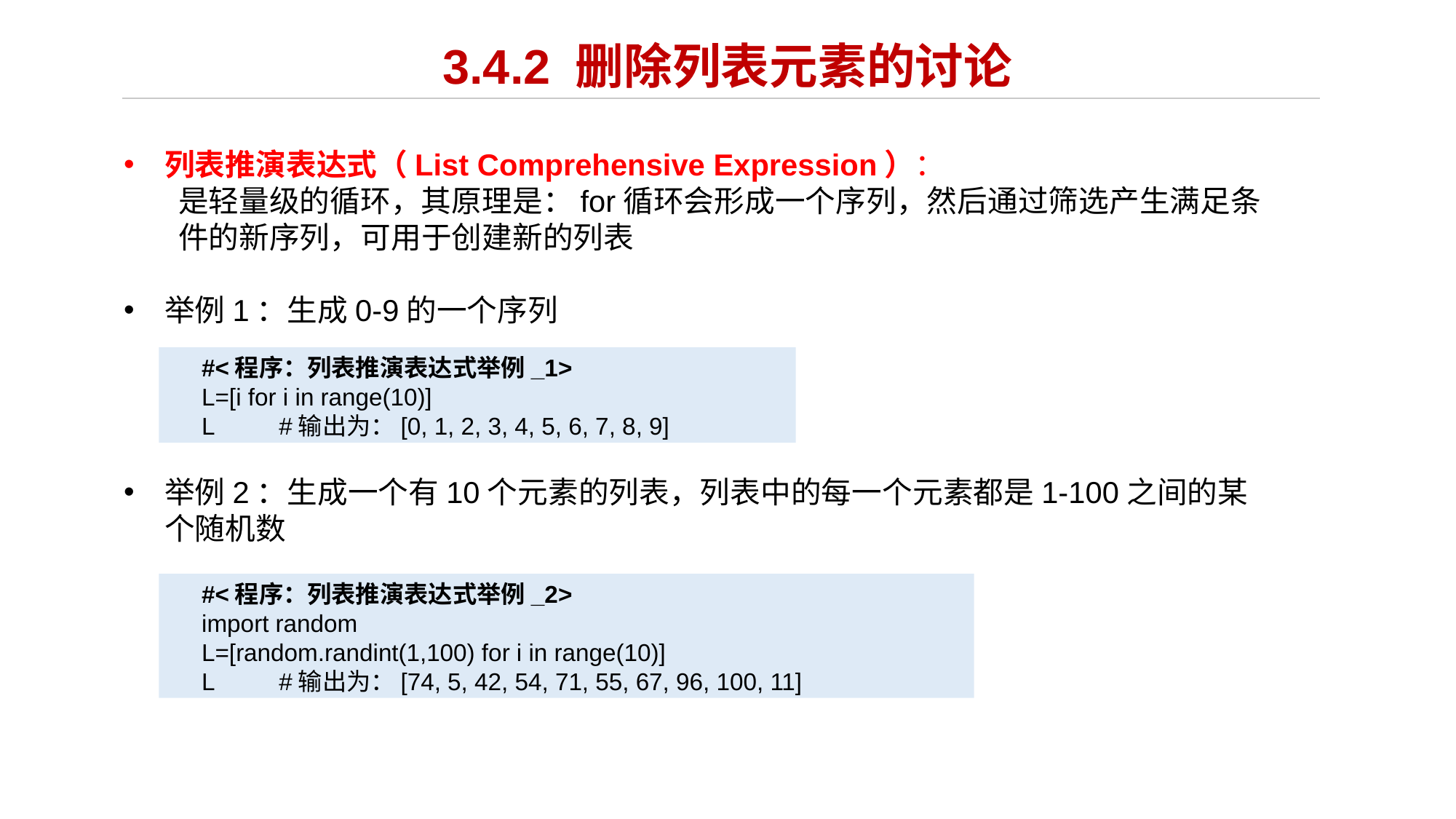

# 3.4.2 删除列表元素的讨论
列表推演表达式（List Comprehensive Expression）：
是轻量级的循环，其原理是：for循环会形成一个序列，然后通过筛选产生满足条件的新序列，可用于创建新的列表

举例1：生成0-9的一个序列

举例2：生成一个有10个元素的列表，列表中的每一个元素都是1-100之间的某个随机数
#<程序：列表推演表达式举例_1>
L=[i for i in range(10)]
L	#输出为：[0, 1, 2, 3, 4, 5, 6, 7, 8, 9]
#<程序：列表推演表达式举例_2>
import random
L=[random.randint(1,100) for i in range(10)]
L	#输出为：[74, 5, 42, 54, 71, 55, 67, 96, 100, 11]